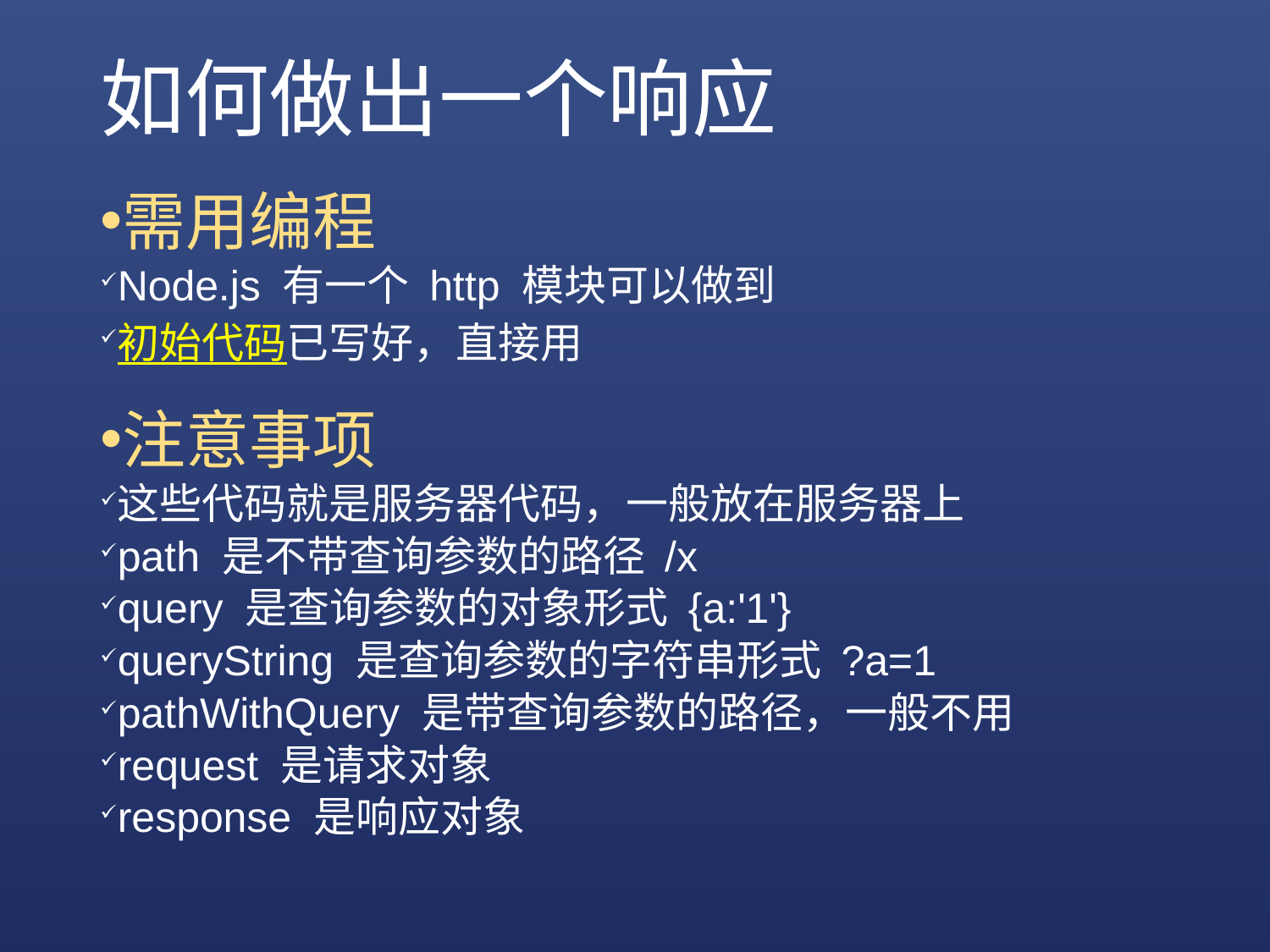

# 如何做出一个响应
需用编程
Node.js 有一个 http 模块可以做到
初始代码已写好，直接用
注意事项
这些代码就是服务器代码，一般放在服务器上
path 是不带查询参数的路径 /x
query 是查询参数的对象形式 {a:'1'}
queryString 是查询参数的字符串形式 ?a=1
pathWithQuery 是带查询参数的路径，一般不用
request 是请求对象
response 是响应对象